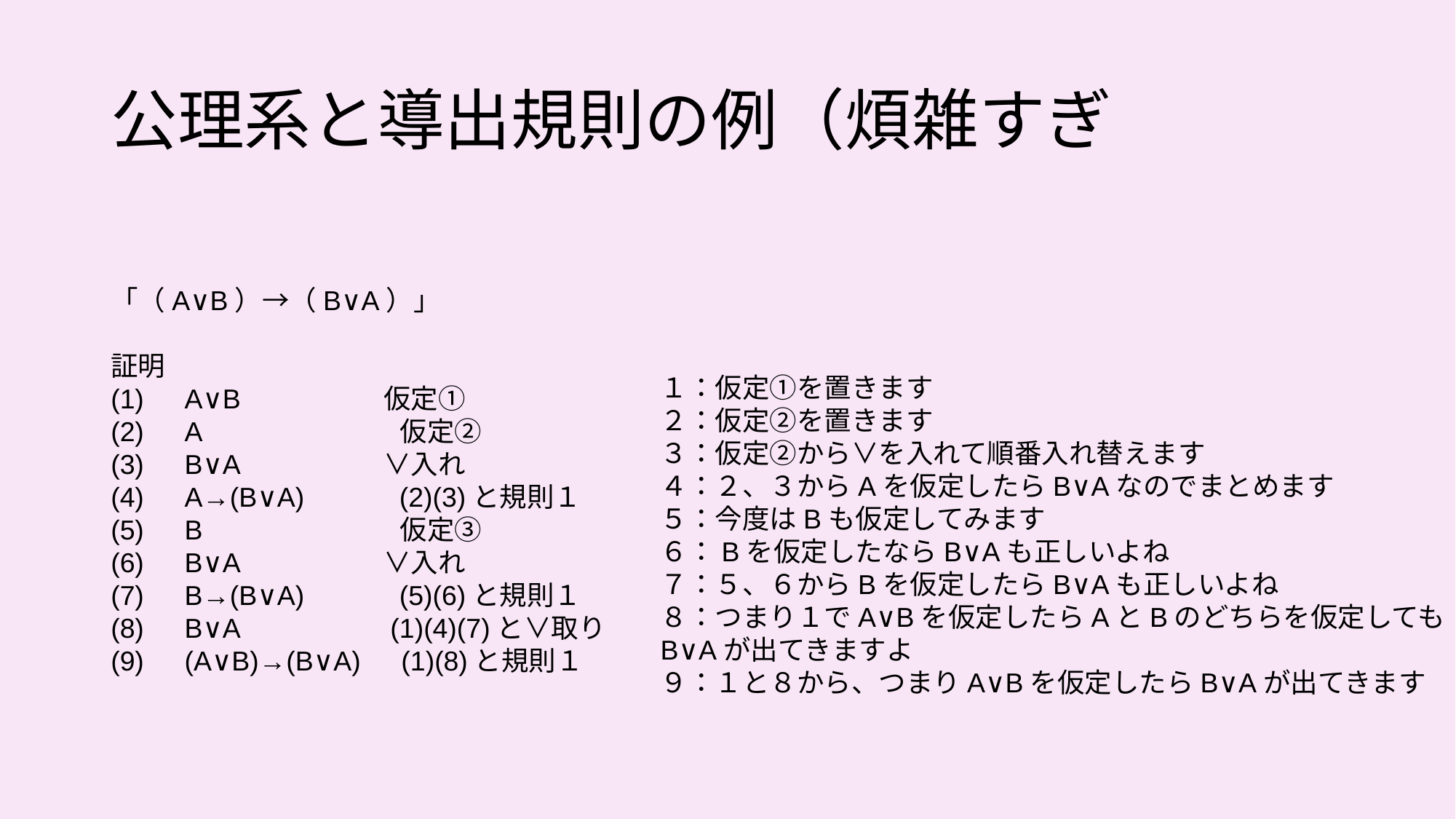

# 公理系と導出規則の例（煩雑すぎ
「（A∨B）→（B∨A）」

証明
(1)　A∨B　　　　　仮定①
(2)　A　　　　　　　仮定②
(3)　B∨A　　　　　∨入れ
(4)　A→(B∨A)　　　(2)(3)と規則１
(5)　B　　　　　　　仮定③
(6)　B∨A　　　　　∨入れ
(7)　B→(B∨A)　　　(5)(6)と規則１
(8)　B∨A　　　　　(1)(4)(7)と∨取り
(9)　(A∨B)→(B∨A)　(1)(8)と規則１
１：仮定①を置きます
２：仮定②を置きます
３：仮定②から∨を入れて順番入れ替えます
４：２、３からAを仮定したらB∨Aなのでまとめます
５：今度はBも仮定してみます
６：Bを仮定したならB∨Aも正しいよね
７：５、６からBを仮定したらB∨Aも正しいよね
８：つまり１でA∨Bを仮定したらAとBのどちらを仮定してもB∨Aが出てきますよ
９：１と８から、つまりA∨Bを仮定したらB∨Aが出てきます